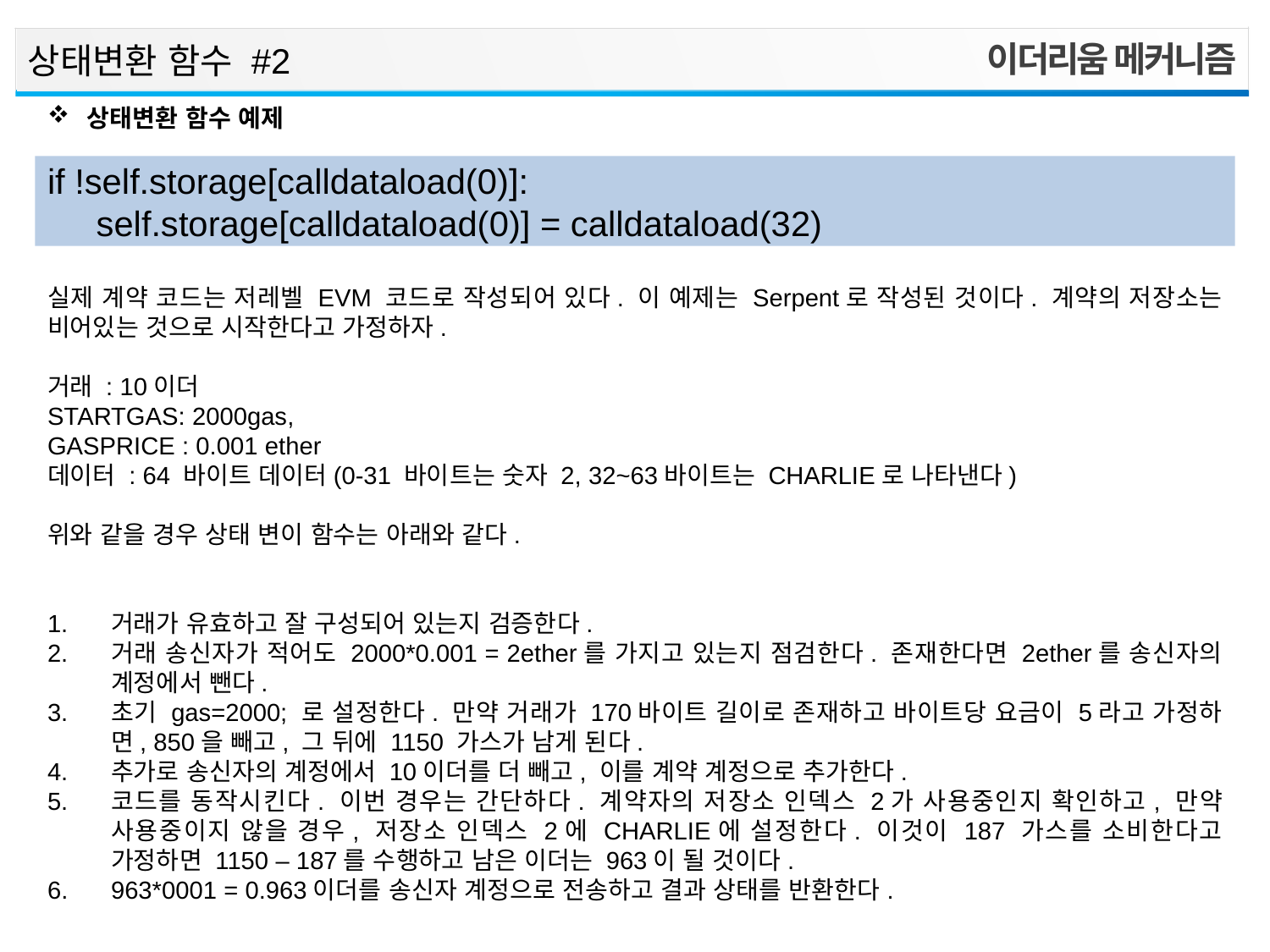

이더리움 메커니즘
상태변환 함수 #2
상태변환 함수 예제
if !self.storage[calldataload(0)]:
     self.storage[calldataload(0)] = calldataload(32)
실제 계약 코드는 저레벨 EVM 코드로 작성되어 있다. 이 예제는 Serpent로 작성된 것이다. 계약의 저장소는 비어있는 것으로 시작한다고 가정하자.

거래 : 10이더
STARTGAS: 2000gas,
GASPRICE : 0.001 ether
데이터 : 64 바이트 데이터(0-31 바이트는 숫자 2, 32~63바이트는 CHARLIE로 나타낸다)

위와 같을 경우 상태 변이 함수는 아래와 같다.

거래가 유효하고 잘 구성되어 있는지 검증한다.
거래 송신자가 적어도 2000*0.001 = 2ether를 가지고 있는지 점검한다. 존재한다면 2ether를 송신자의 계정에서 뺀다.
초기 gas=2000; 로 설정한다. 만약 거래가 170바이트 길이로 존재하고 바이트당 요금이 5라고 가정하면, 850을 빼고, 그 뒤에 1150 가스가 남게 된다.
추가로 송신자의 계정에서 10이더를 더 빼고, 이를 계약 계정으로 추가한다.
코드를 동작시킨다. 이번 경우는 간단하다. 계약자의 저장소 인덱스 2가 사용중인지 확인하고, 만약 사용중이지 않을 경우, 저장소 인덱스 2에 CHARLIE에 설정한다. 이것이 187 가스를 소비한다고 가정하면 1150 – 187를 수행하고 남은 이더는 963이 될 것이다.
963*0001 = 0.963이더를 송신자 계정으로 전송하고 결과 상태를 반환한다.